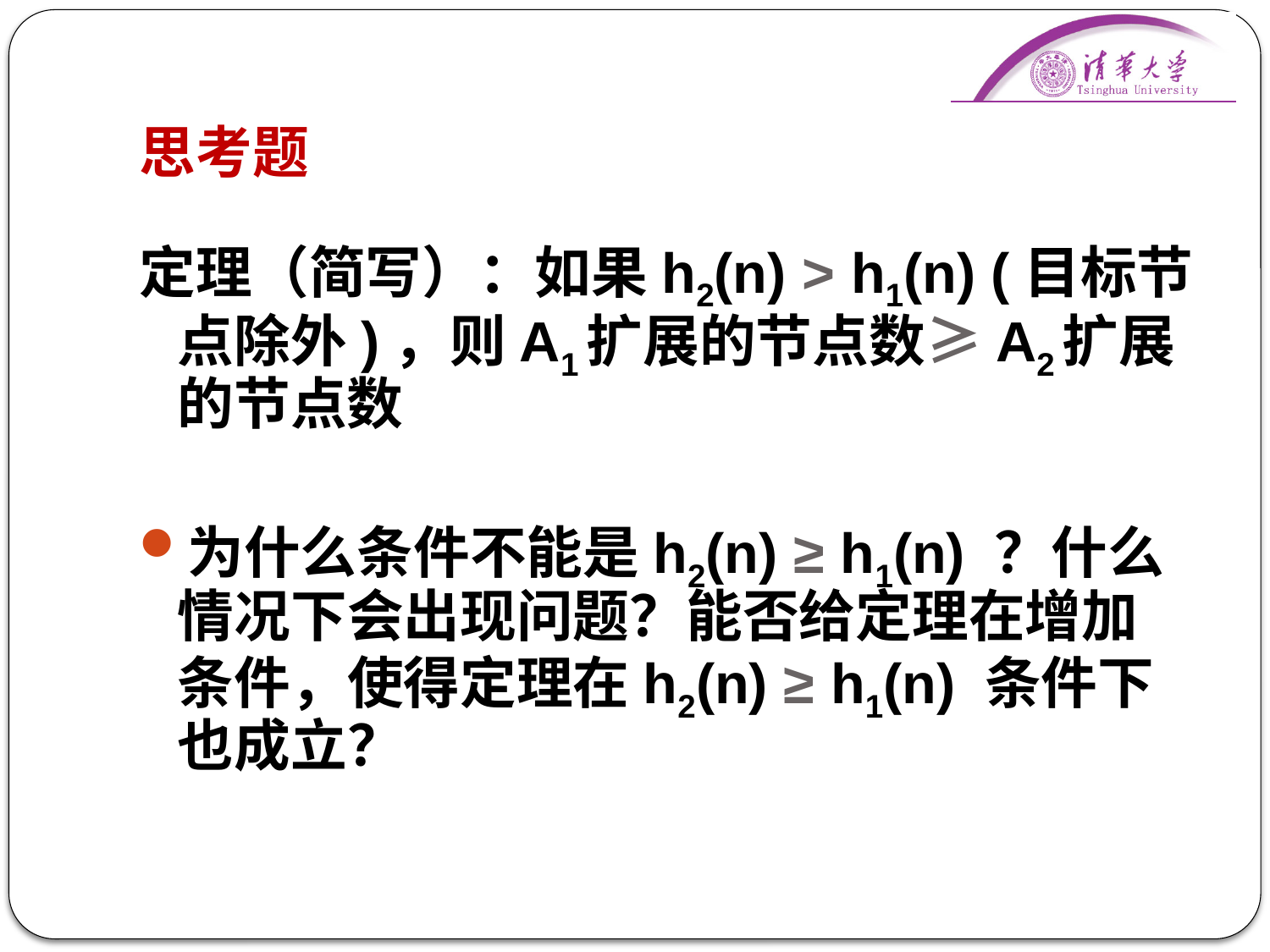

# 思考题
定理（简写）：如果h2(n) > h1(n) (目标节点除外)，则A1扩展的节点数≥A2扩展的节点数

为什么条件不能是h2(n) ≥ h1(n) ？什么情况下会出现问题？能否给定理在增加条件，使得定理在h2(n) ≥ h1(n) 条件下也成立？
62